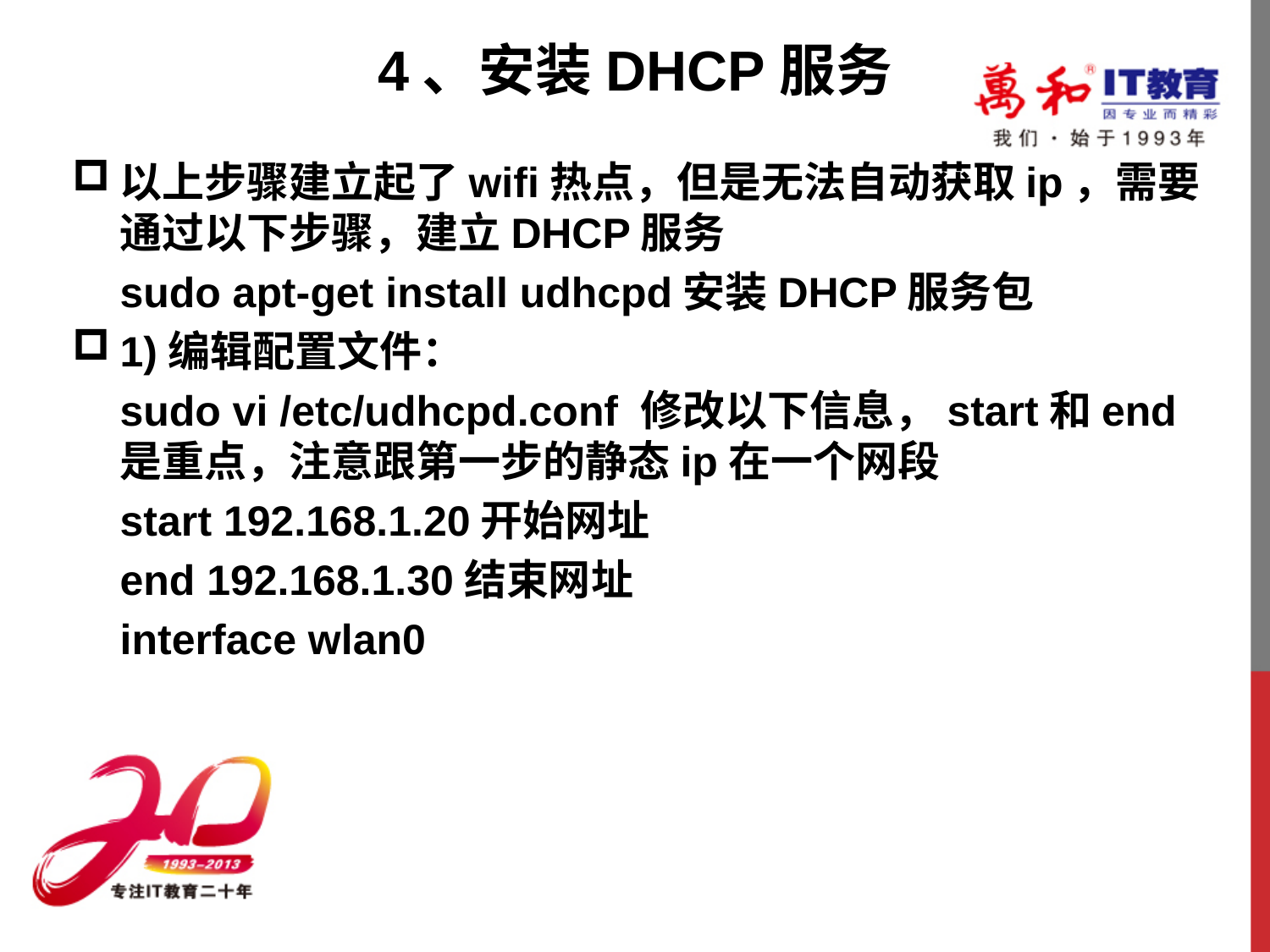

# 4、安装DHCP服务
以上步骤建立起了wifi热点，但是无法自动获取ip，需要通过以下步骤，建立DHCP服务
	sudo apt-get install udhcpd安装DHCP服务包
1)编辑配置文件：
	sudo vi /etc/udhcpd.conf 修改以下信息，start和end是重点，注意跟第一步的静态ip在一个网段
	start 192.168.1.20开始网址
	end 192.168.1.30结束网址
	interface wlan0